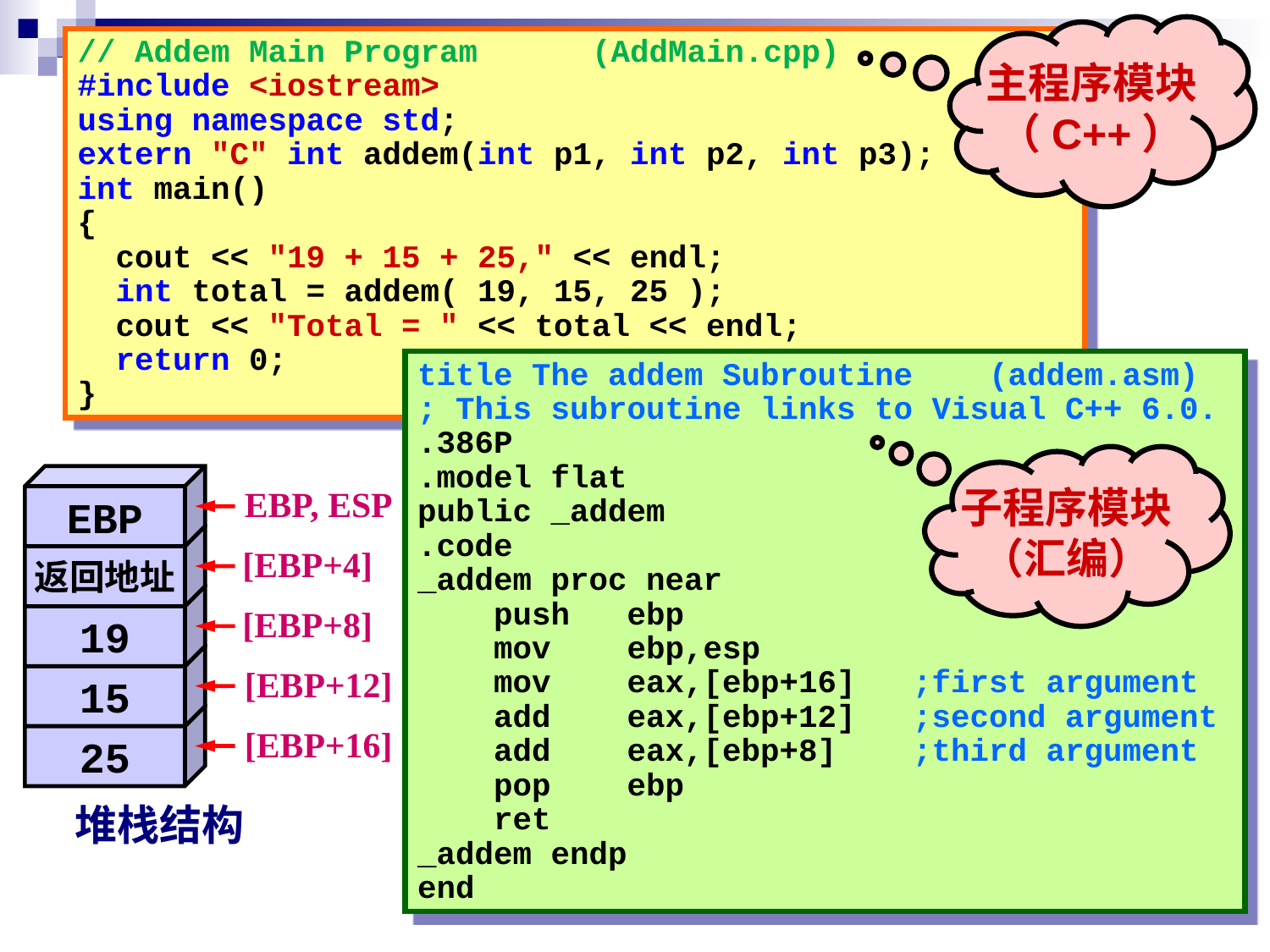

主程序模块
（C++）
// Addem Main Program      (AddMain.cpp)
#include <iostream>
using namespace std;
extern "C" int addem(int p1, int p2, int p3);
int main()
{
  cout << "19 + 15 + 25," << endl;
  int total = addem( 19, 15, 25 );
  cout << "Total = " << total << endl;
  return 0;
}
title The addem Subroutine    (addem.asm)
; This subroutine links to Visual C++ 6.0.
.386P
.model flat
public _addem
.code
_addem proc near
    push   ebp
    mov    ebp,esp
    mov    eax,[ebp+16]   ;first argument
    add    eax,[ebp+12]   ;second argument
    add    eax,[ebp+8]    ;third argument
    pop    ebp
    ret
_addem endp
end
子程序模块
（汇编）
EBP
返回地址
19
15
25
EBP, ESP

[EBP+4]

[EBP+8]

[EBP+12]

[EBP+16]

堆栈结构